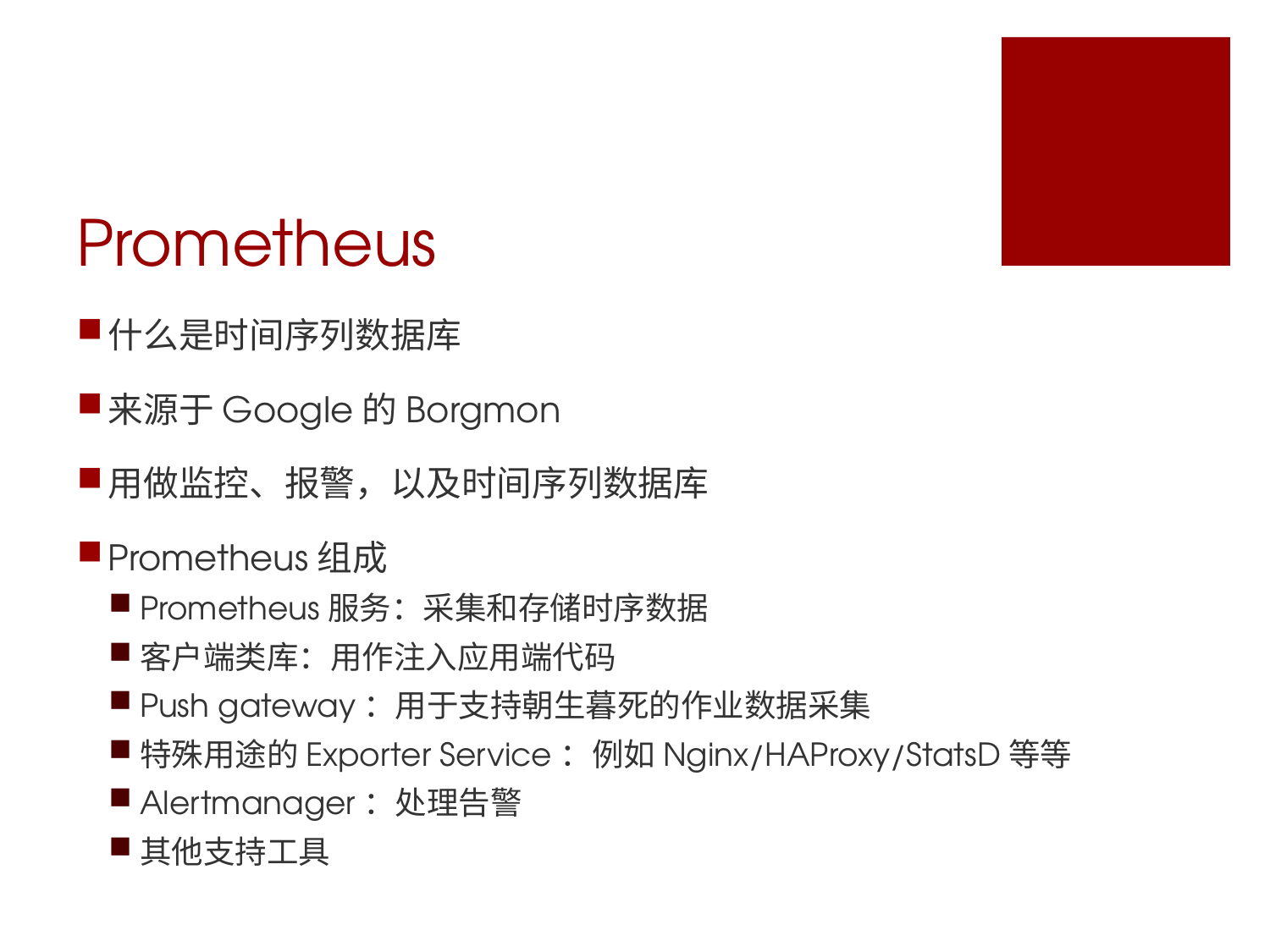

# Prometheus
什么是时间序列数据库
来源于Google的Borgmon
用做监控、报警，以及时间序列数据库
Prometheus组成
Prometheus服务：采集和存储时序数据
客户端类库：用作注入应用端代码
Push gateway：用于支持朝生暮死的作业数据采集
特殊用途的Exporter Service：例如Nginx/HAProxy/StatsD等等
Alertmanager：处理告警
其他支持工具